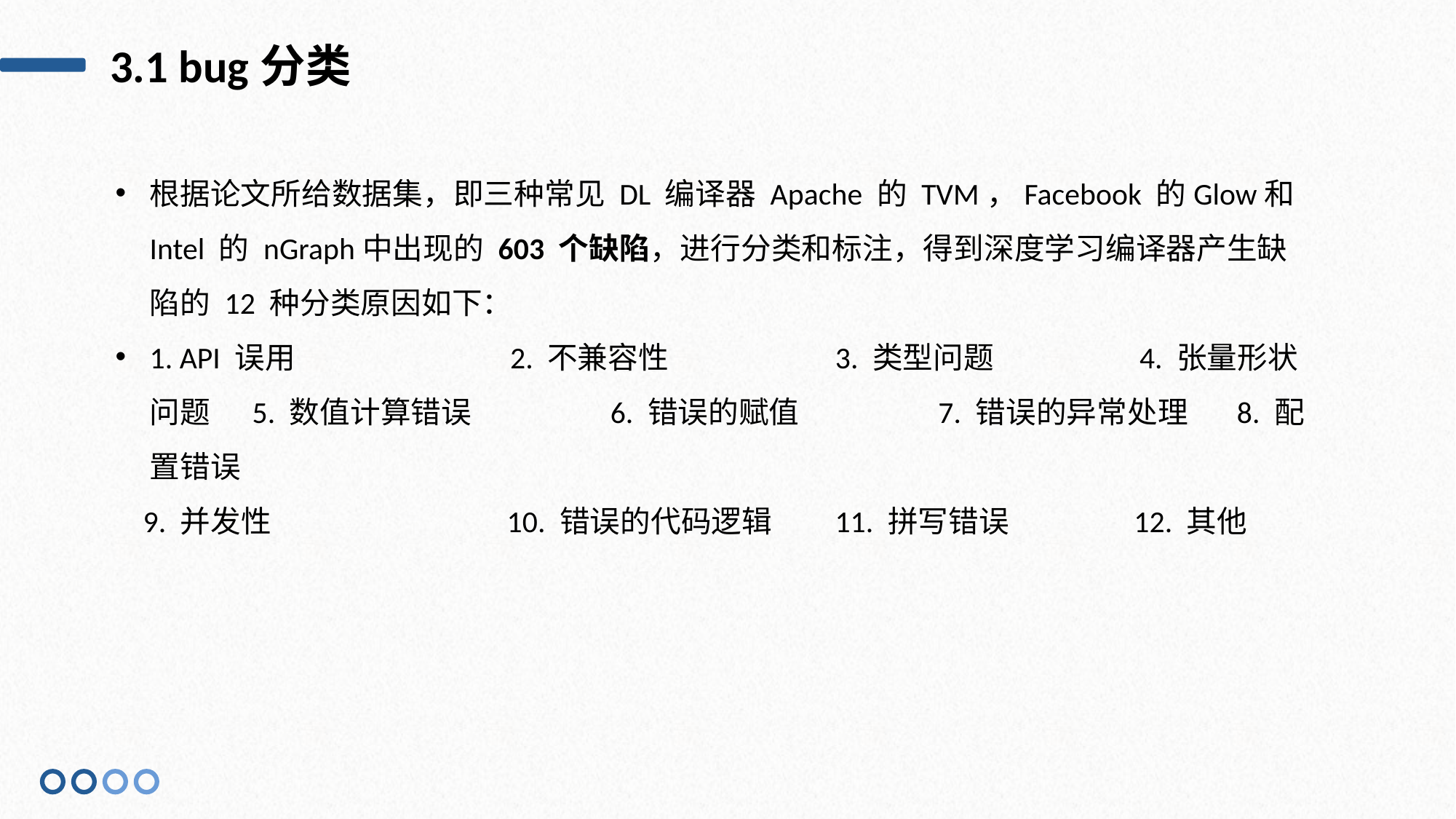

3.1 bug分类

根据论文所给数据集，即三种常见 DL 编译器 Apache 的 TVM，Facebook 的Glow和 Intel 的 nGraph中出现的 603 个缺陷，进行分类和标注，得到深度学习编译器产生缺陷的 12 种分类原因如下：
1. API 误用                              2. 不兼容性                       3. 类型问题                    4. 张量形状问题     5. 数值计算错误                   6. 错误的赋值                   7. 错误的异常处理      8. 配置错误
    9. 并发性                                 10. 错误的代码逻辑        11. 拼写错误                 12. 其他